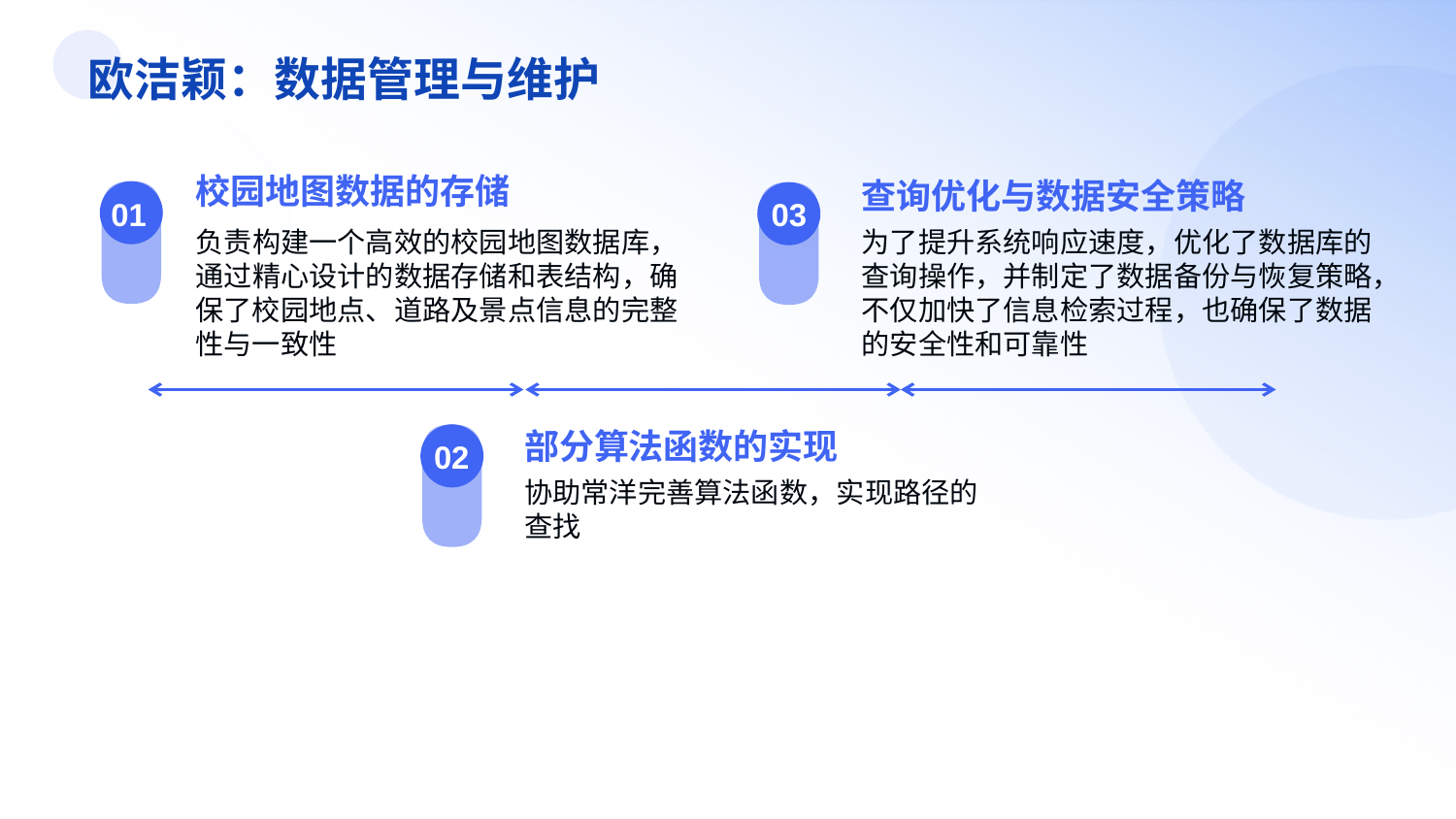

欧洁颖：数据管理与维护

校园地图数据的存储
查询优化与数据安全策略
01
03

为了提升系统响应速度，优化了数据库的查询操作，并制定了数据备份与恢复策略，不仅加快了信息检索过程，也确保了数据的安全性和可靠性
负责构建一个高效的校园地图数据库，通过精心设计的数据存储和表结构，确保了校园地点、道路及景点信息的完整性与一致性

部分算法函数的实现
02

协助常洋完善算法函数，实现路径的查找